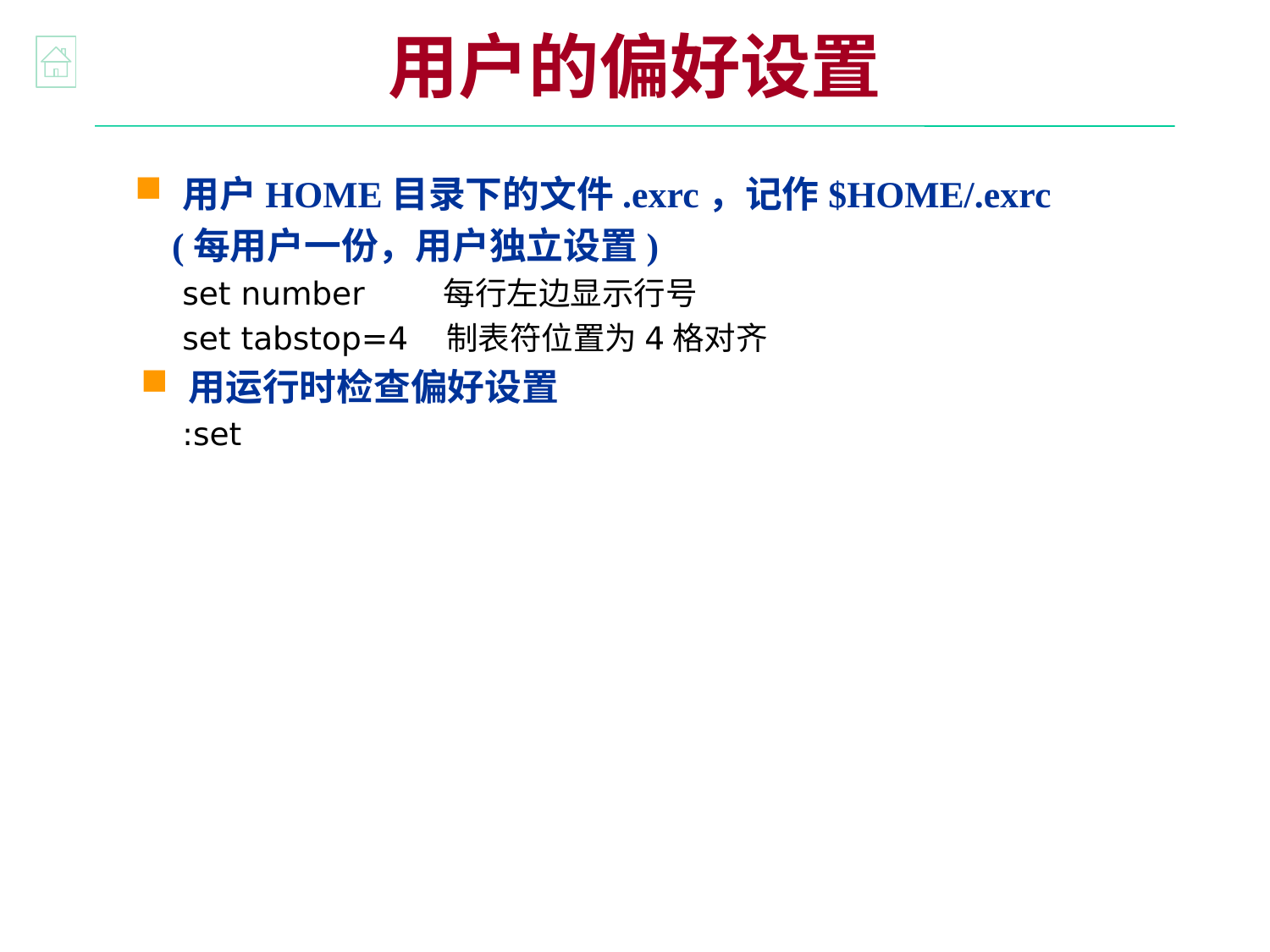

用户的偏好设置

用户HOME目录下的文件.exrc，记作$HOME/.exrc
    (每用户一份，用户独立设置)
set number       每行左边显示行号
set tabstop=4   制表符位置为4格对齐
用运行时检查偏好设置
:set